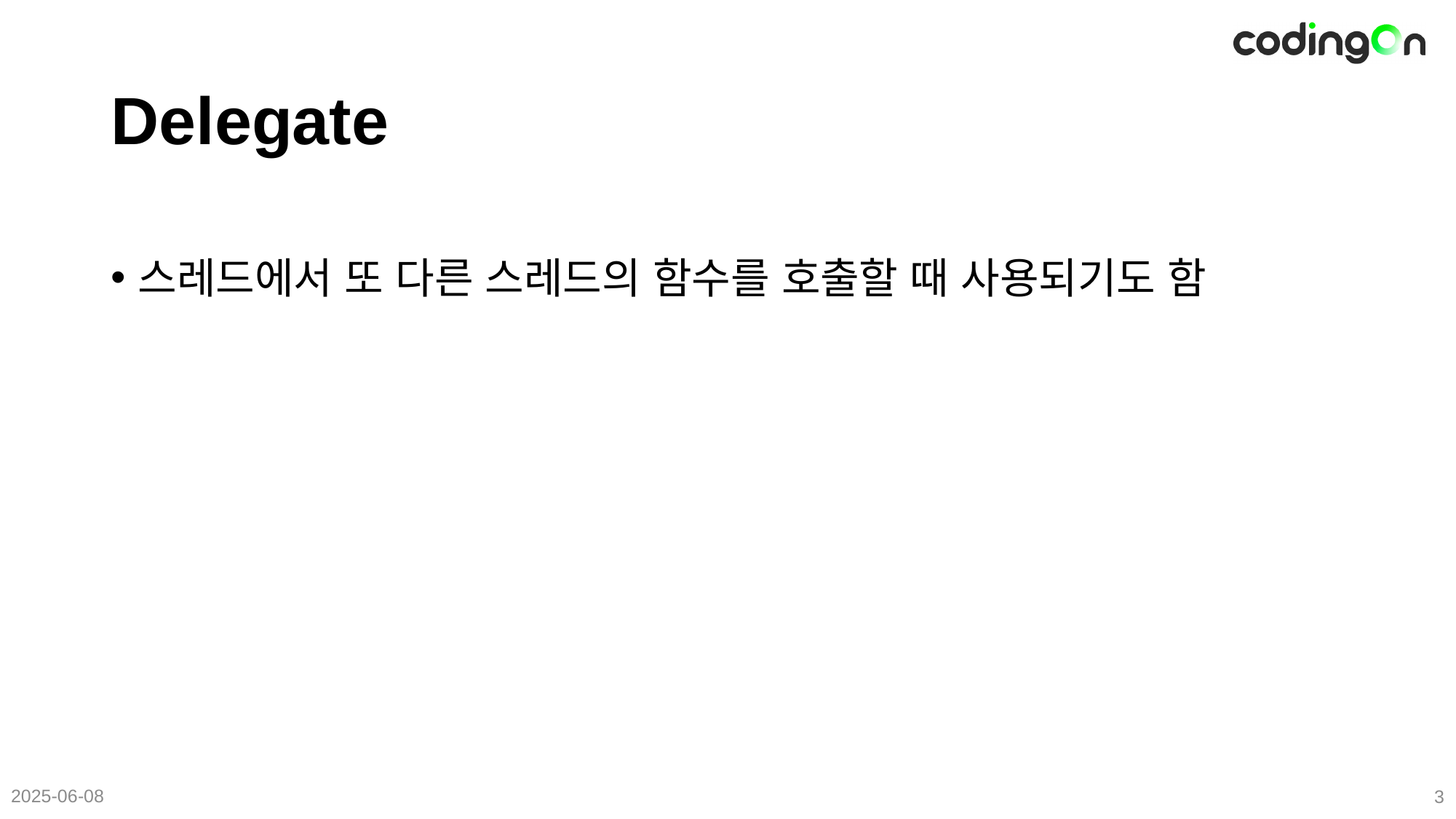

# Delegate

스레드에서 또 다른 스레드의 함수를 호출할 때 사용되기도 함

2025-06-08
3